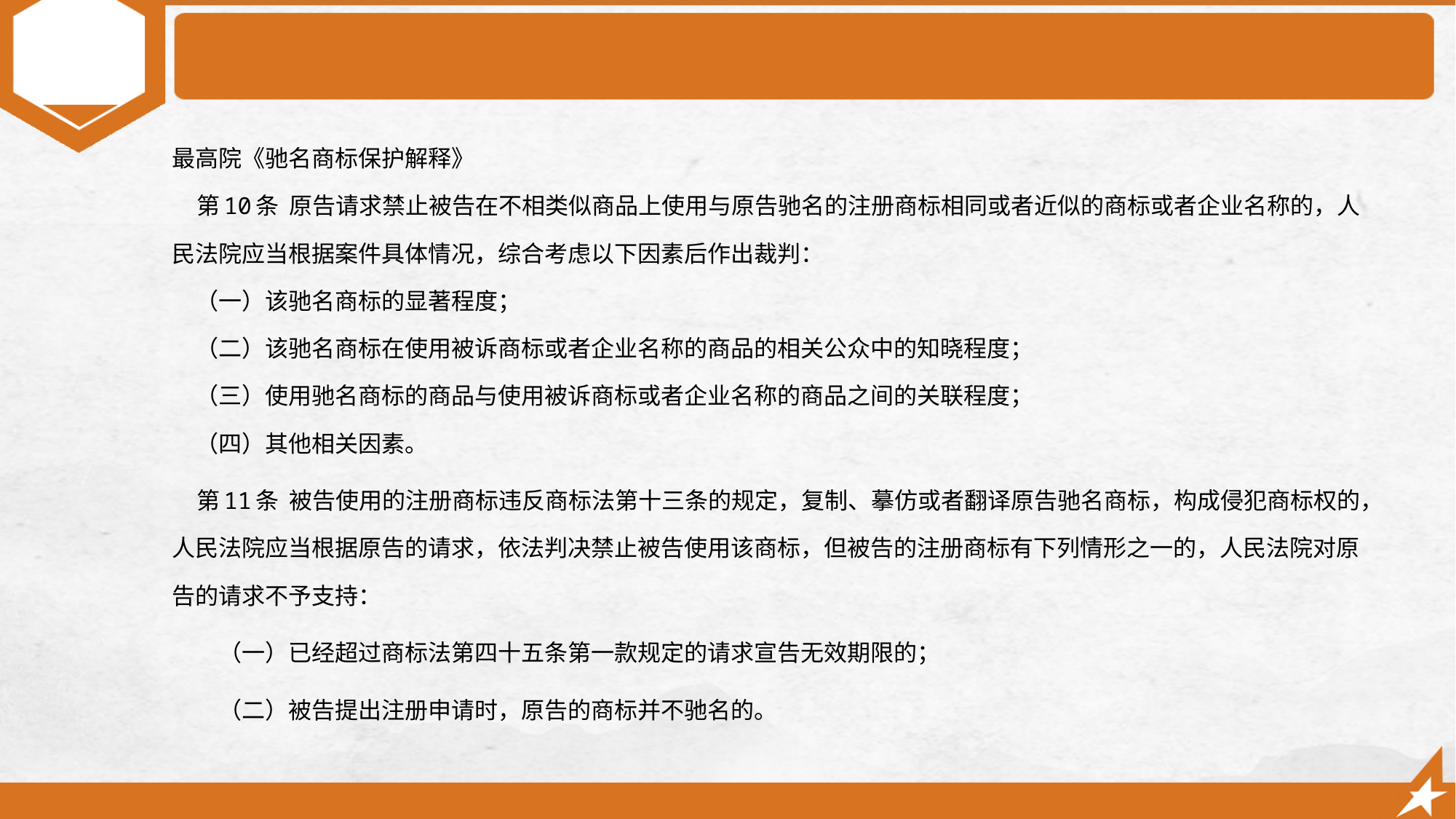

#
最高院《驰名商标保护解释》
    第10条  原告请求禁止被告在不相类似商品上使用与原告驰名的注册商标相同或者近似的商标或者企业名称的，人民法院应当根据案件具体情况，综合考虑以下因素后作出裁判：
　（一）该驰名商标的显著程度；
　（二）该驰名商标在使用被诉商标或者企业名称的商品的相关公众中的知晓程度；
　（三）使用驰名商标的商品与使用被诉商标或者企业名称的商品之间的关联程度；
　（四）其他相关因素。
    第11条  被告使用的注册商标违反商标法第十三条的规定，复制、摹仿或者翻译原告驰名商标，构成侵犯商标权的，人民法院应当根据原告的请求，依法判决禁止被告使用该商标，但被告的注册商标有下列情形之一的，人民法院对原告的请求不予支持：
　　（一）已经超过商标法第四十五条第一款规定的请求宣告无效期限的；
　　（二）被告提出注册申请时，原告的商标并不驰名的。